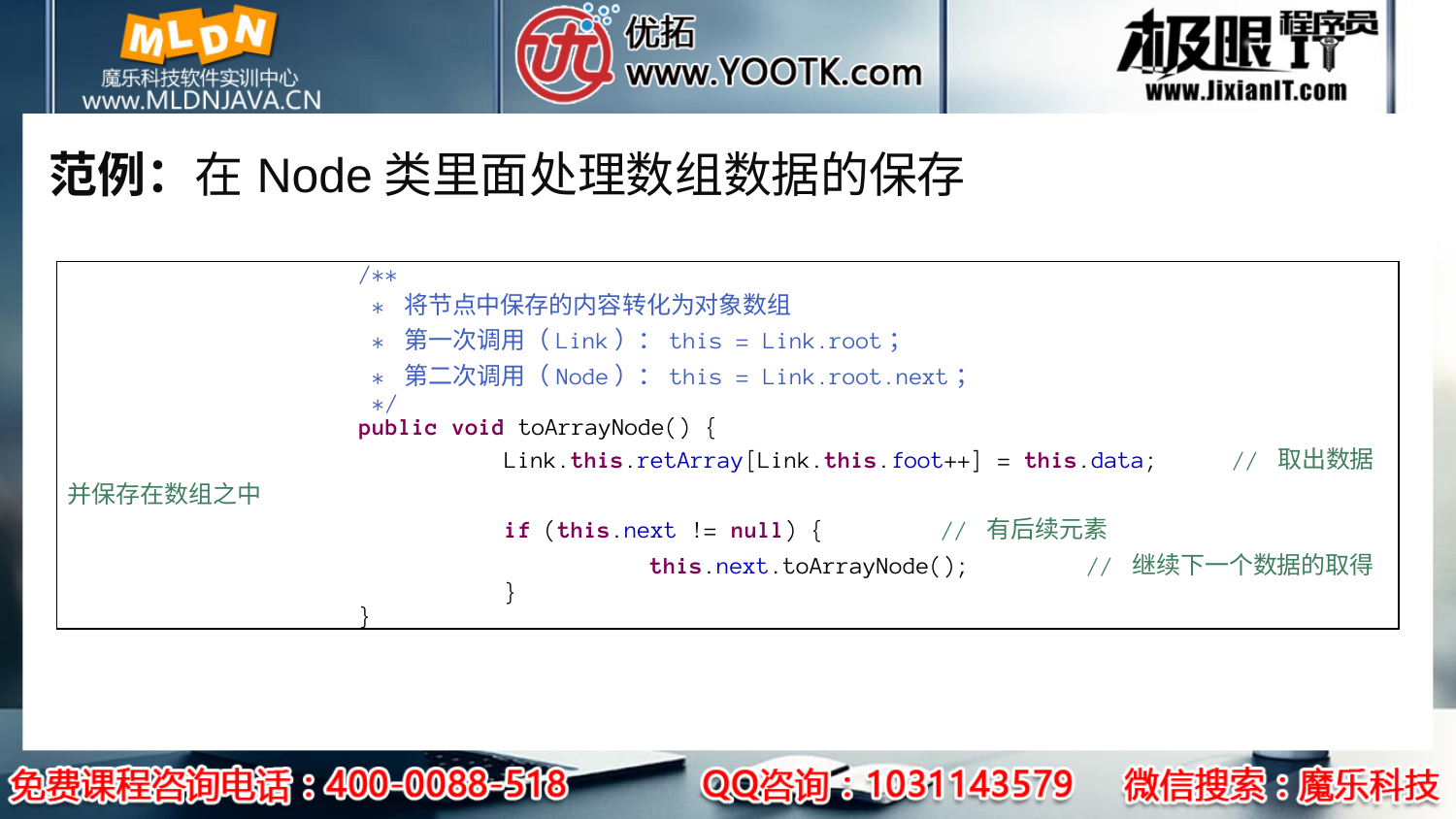

# 范例：在Node类里面处理数组数据的保存
| /\*\* \* 将节点中保存的内容转化为对象数组 \* 第一次调用（Link）：this = Link.root； \* 第二次调用（Node）：this = Link.root.next； \*/ public void toArrayNode() { Link.this.retArray[Link.this.foot++] = this.data; // 取出数据并保存在数组之中 if (this.next != null) { // 有后续元素 this.next.toArrayNode(); // 继续下一个数据的取得 } } |
| --- |